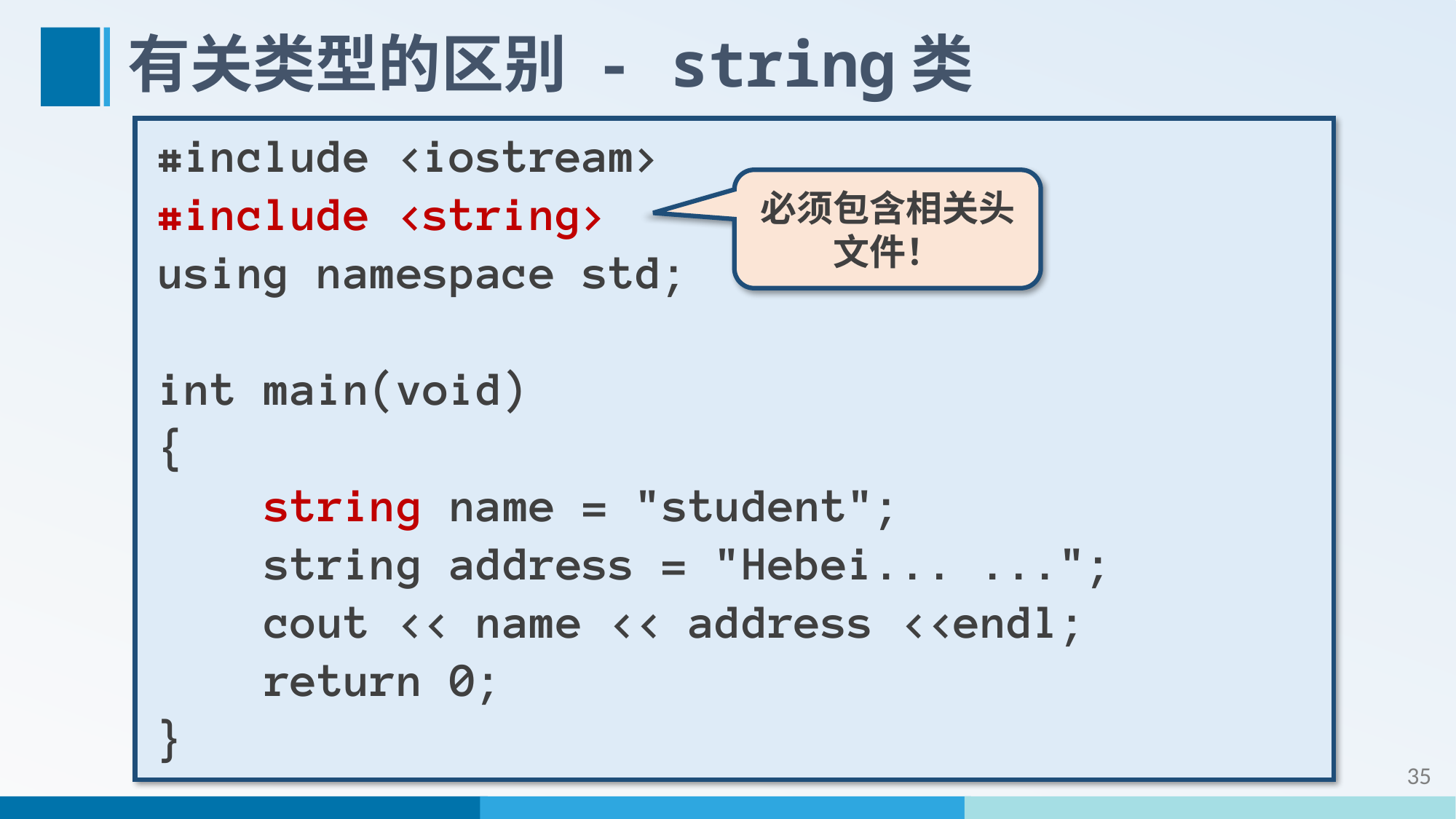

# 有关类型的区别 - string类
#include <iostream>
#include <string>
using namespace std;

int main(void)
{
    string name = "student";
    string address = "Hebei... ...";
    cout << name << address <<endl;
    return 0;
}
必须包含相关头文件！